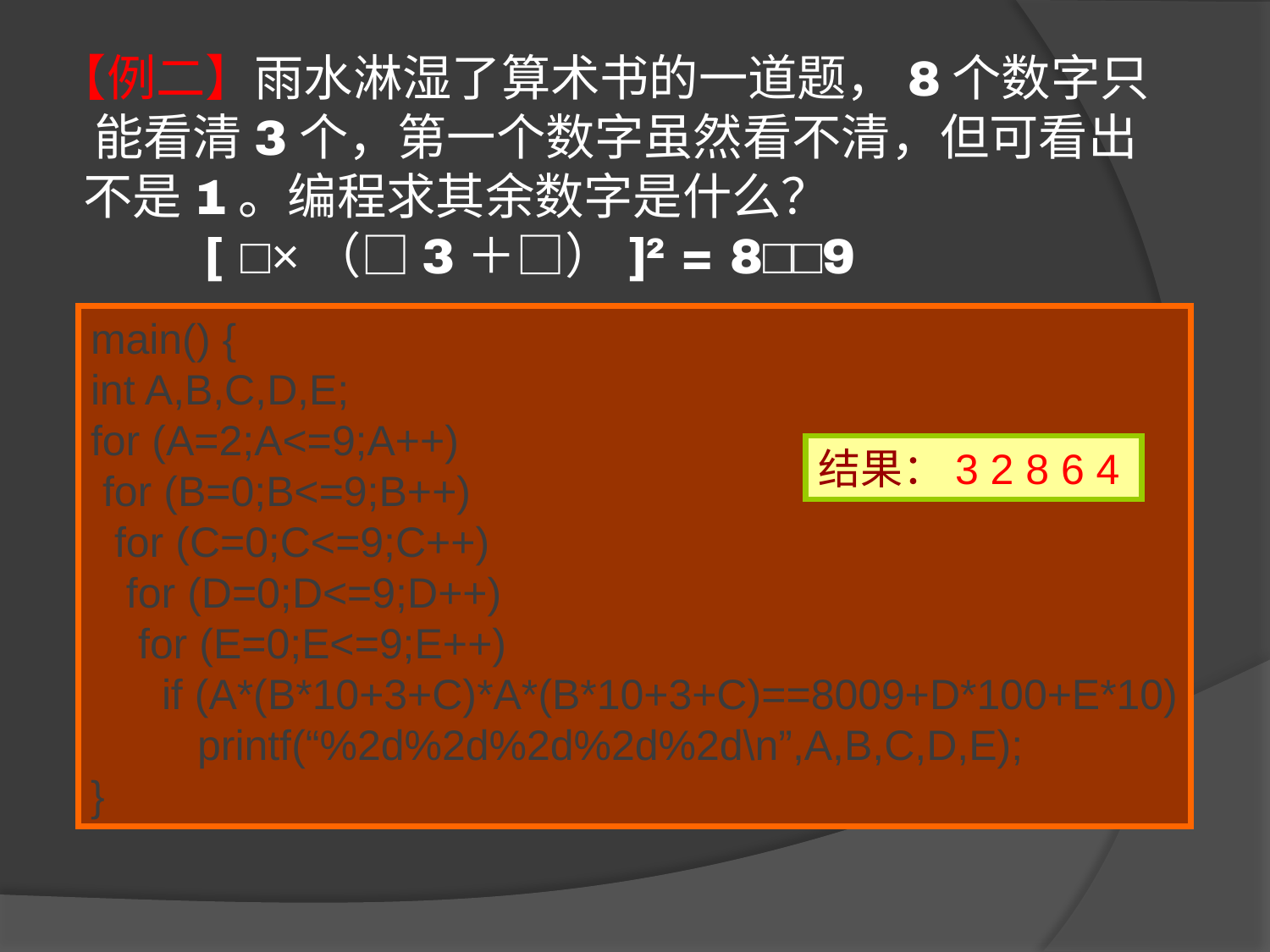

【例二】雨水淋湿了算术书的一道题，8个数字只   能看清3个，第一个数字虽然看不清，但可看出不是1。编程求其余数字是什么？
          [ □×（□3＋□）]2 = 8□□9
main() {
int A,B,C,D,E;
for (A=2;A<=9;A++)
 for (B=0;B<=9;B++)
  for (C=0;C<=9;C++)
   for (D=0;D<=9;D++)
    for (E=0;E<=9;E++)
      if (A*(B*10+3+C)*A*(B*10+3+C)==8009+D*100+E*10)
         printf(“%2d%2d%2d%2d%2d\n”,A,B,C,D,E);
}
结果：3 2 8 6 4